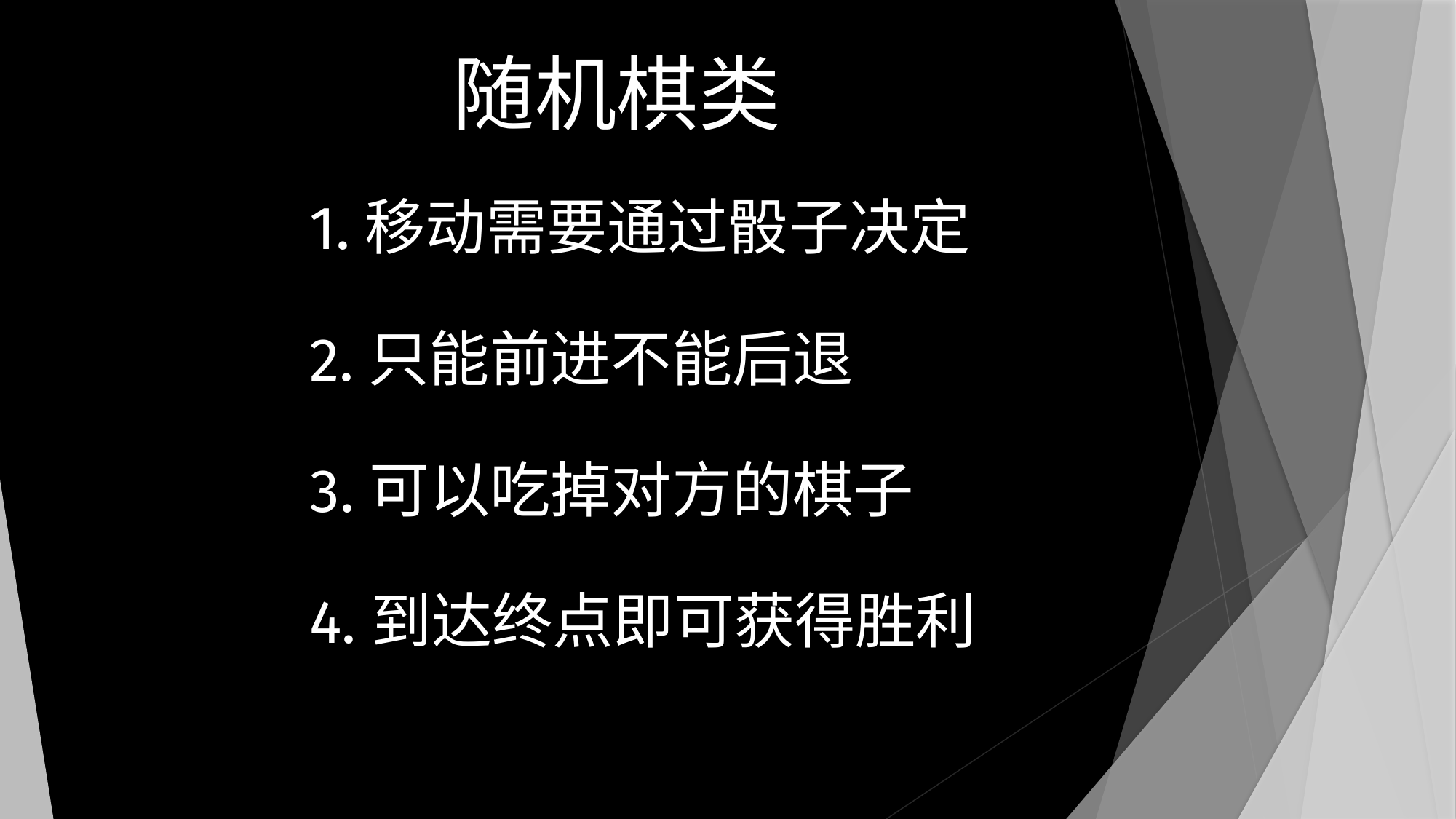

随机棋类
1.移动需要通过骰子决定
2.只能前进不能后退
3.可以吃掉对方的棋子
4.到达终点即可获得胜利